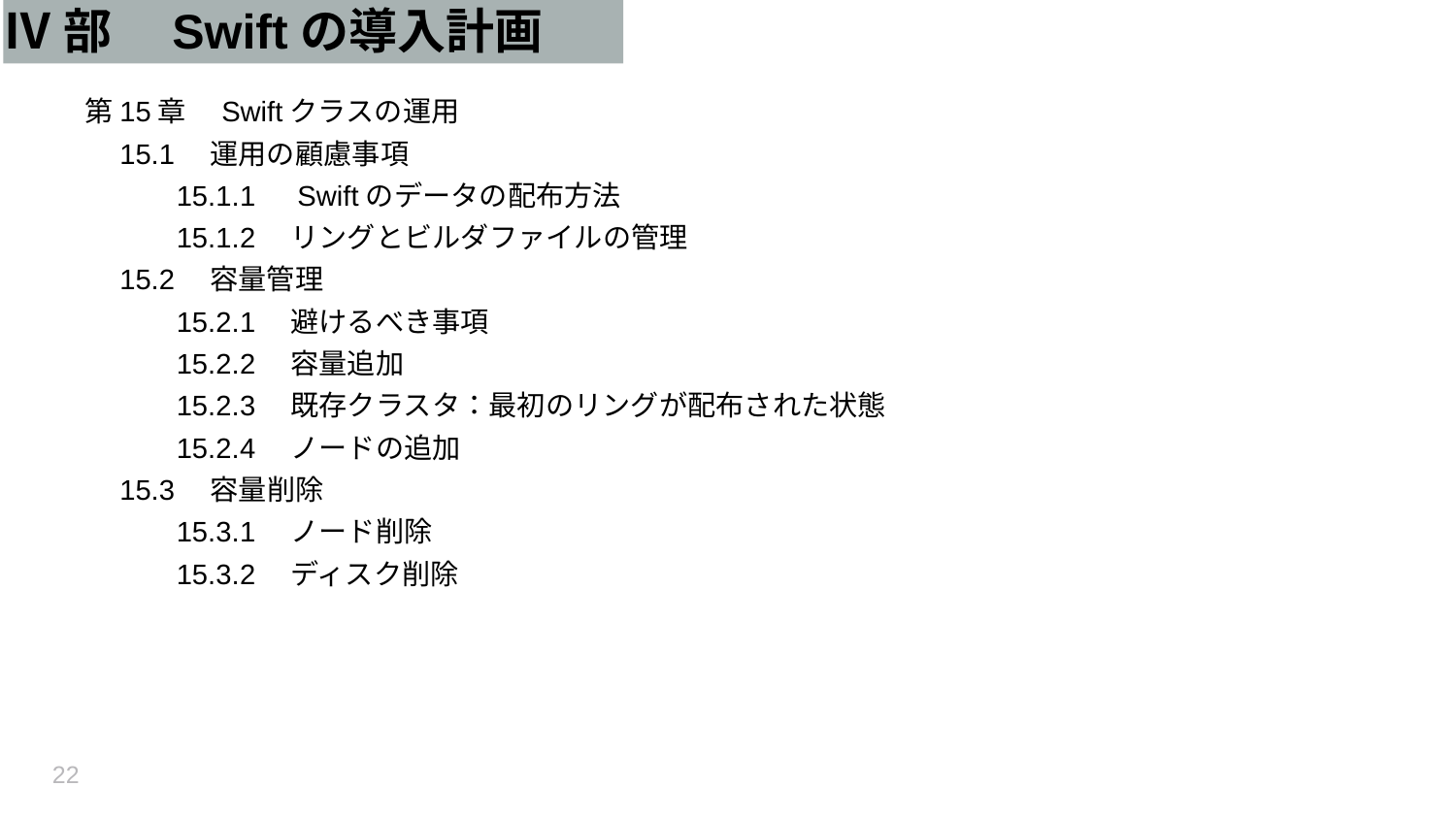

# Ⅳ部　Swiftの導入計画

　第15章　Swiftクラスの運用
　　15.1　運用の顧慮事項
　　　　15.1.1　Swiftのデータの配布方法
　　　　15.1.2　リングとビルダファイルの管理
　　15.2　容量管理
　　　　15.2.1　避けるべき事項
　　　　15.2.2　容量追加
　　　　15.2.3　既存クラスタ：最初のリングが配布された状態
　　　　15.2.4　ノードの追加
　　15.3　容量削除
　　　　15.3.1　ノード削除
　　　　15.3.2　ディスク削除